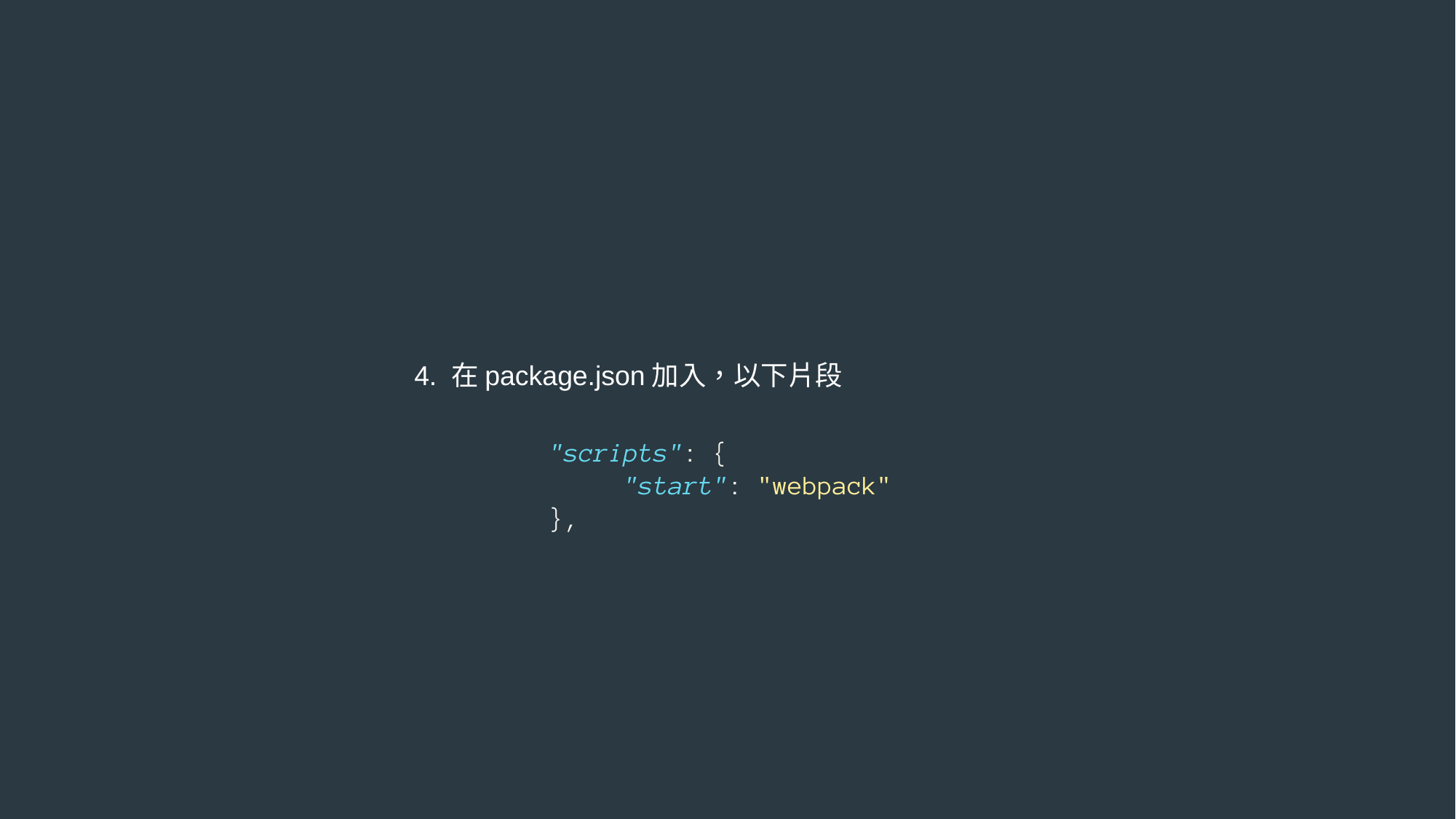

4. 在package.json加入，以下片段
"scripts": {
     "start": "webpack"
},